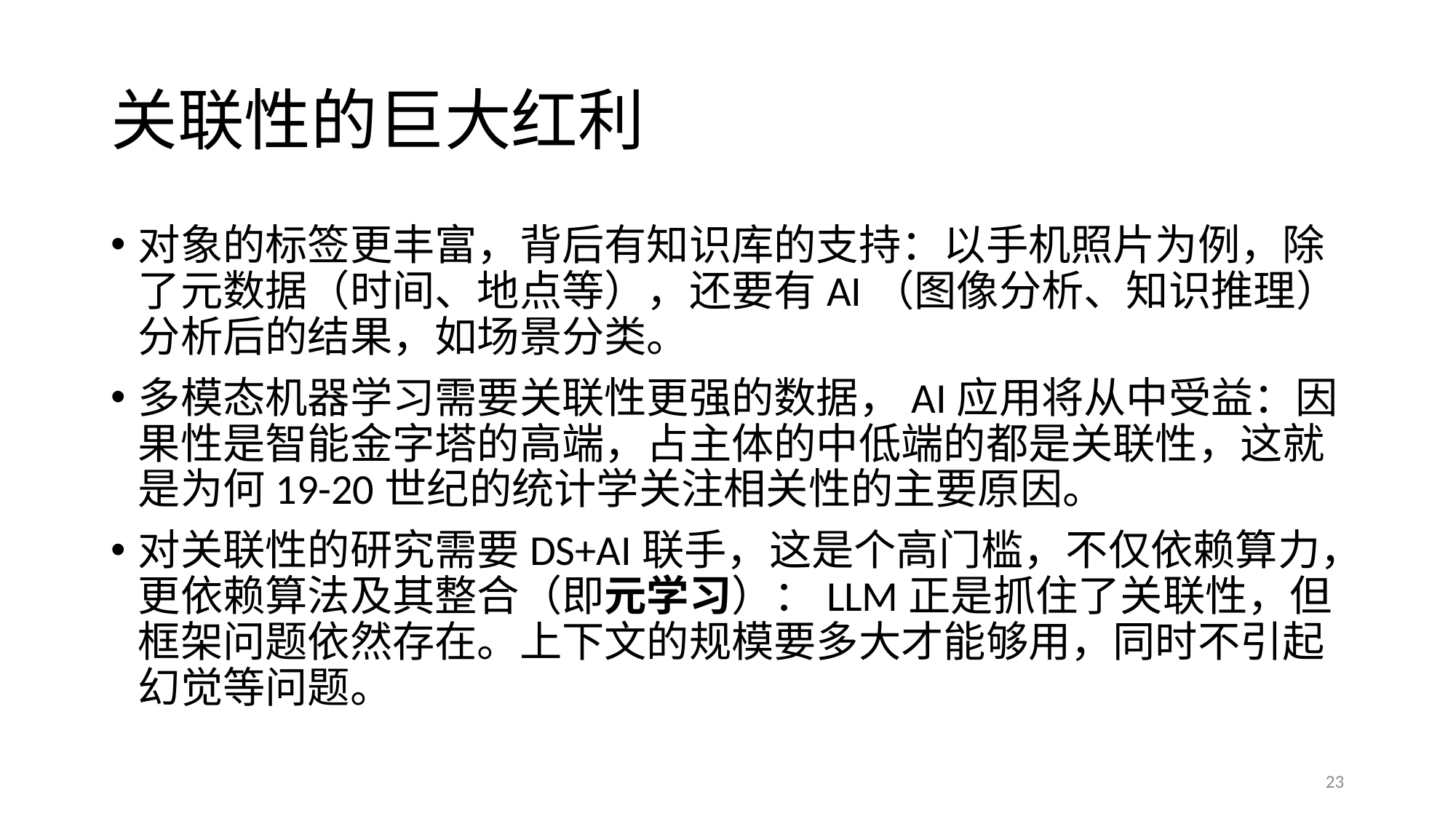

# 关联性的巨大红利
对象的标签更丰富，背后有知识库的支持：以手机照片为例，除了元数据（时间、地点等），还要有AI（图像分析、知识推理）分析后的结果，如场景分类。
多模态机器学习需要关联性更强的数据，AI应用将从中受益：因果性是智能金字塔的高端，占主体的中低端的都是关联性，这就是为何19-20世纪的统计学关注相关性的主要原因。
对关联性的研究需要DS+AI联手，这是个高门槛，不仅依赖算力，更依赖算法及其整合（即元学习）：LLM正是抓住了关联性，但框架问题依然存在。上下文的规模要多大才能够用，同时不引起幻觉等问题。
23